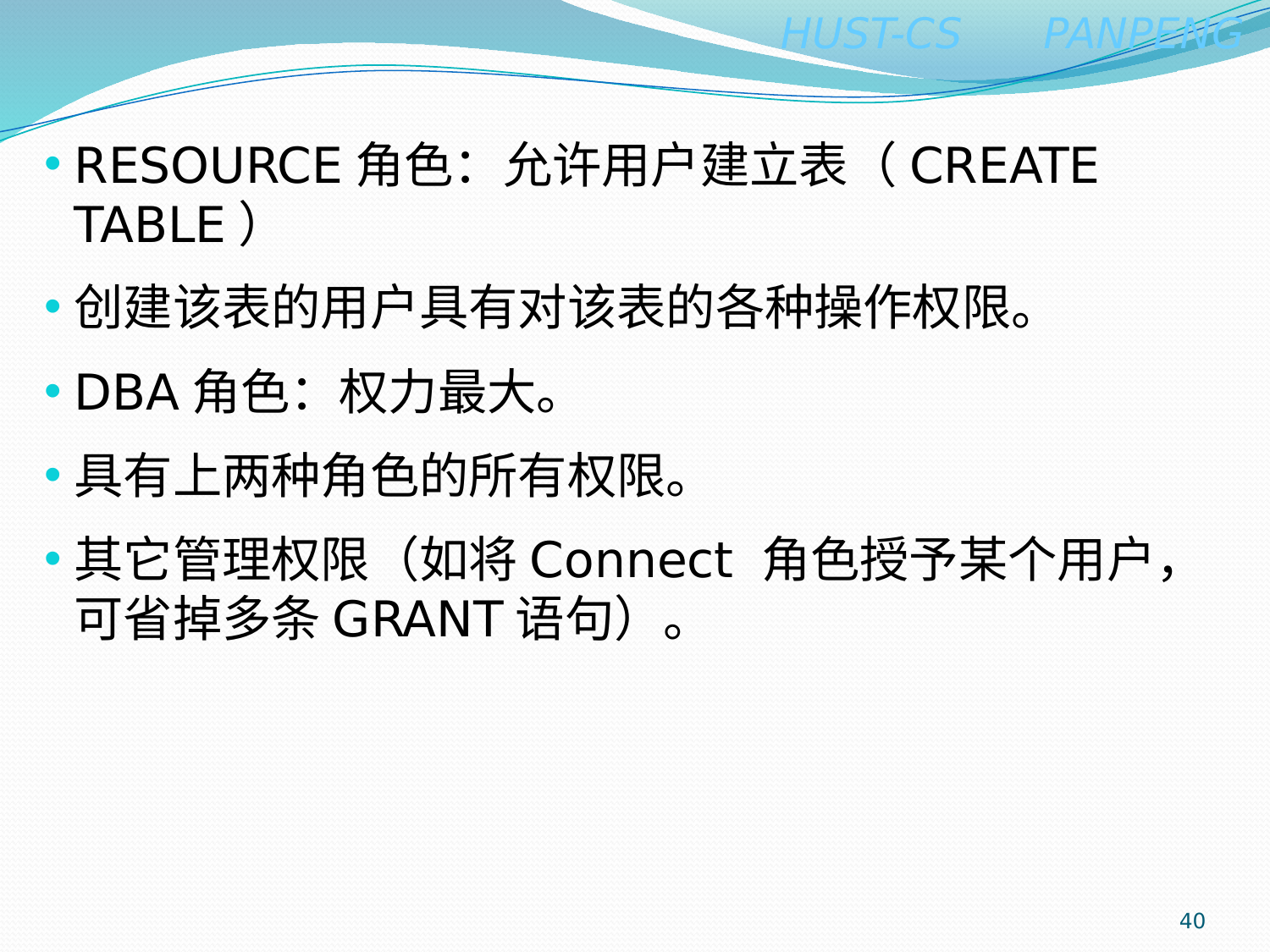

RESOURCE角色：允许用户建立表（CREATE TABLE）
创建该表的用户具有对该表的各种操作权限。
DBA角色：权力最大。
具有上两种角色的所有权限。
其它管理权限（如将Connect 角色授予某个用户，可省掉多条GRANT语句）。
40